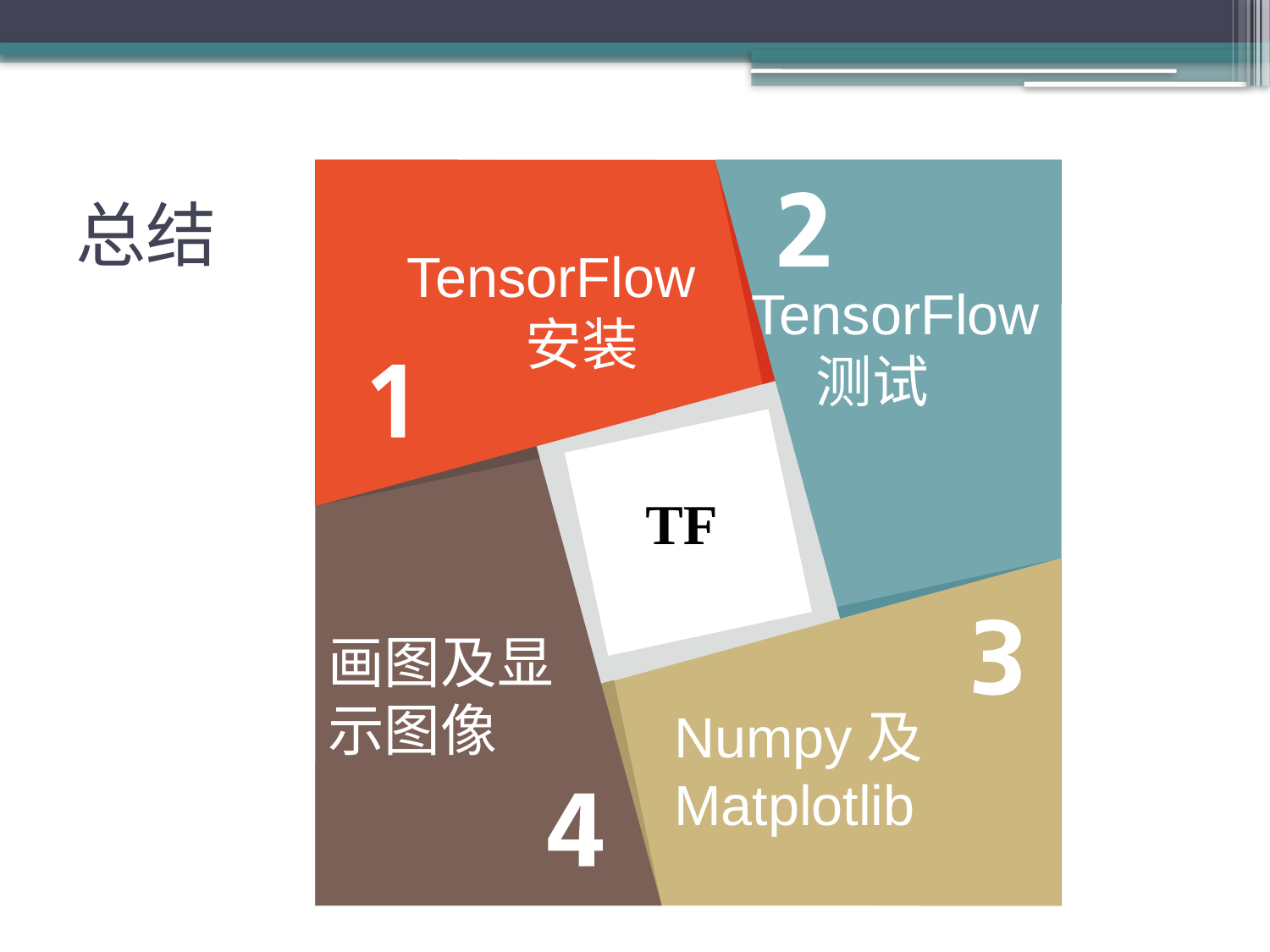

# 总结

TensorFlow    安装
TensorFlow
    测试
画图及显
示图像
Numpy及Matplotlib
TF